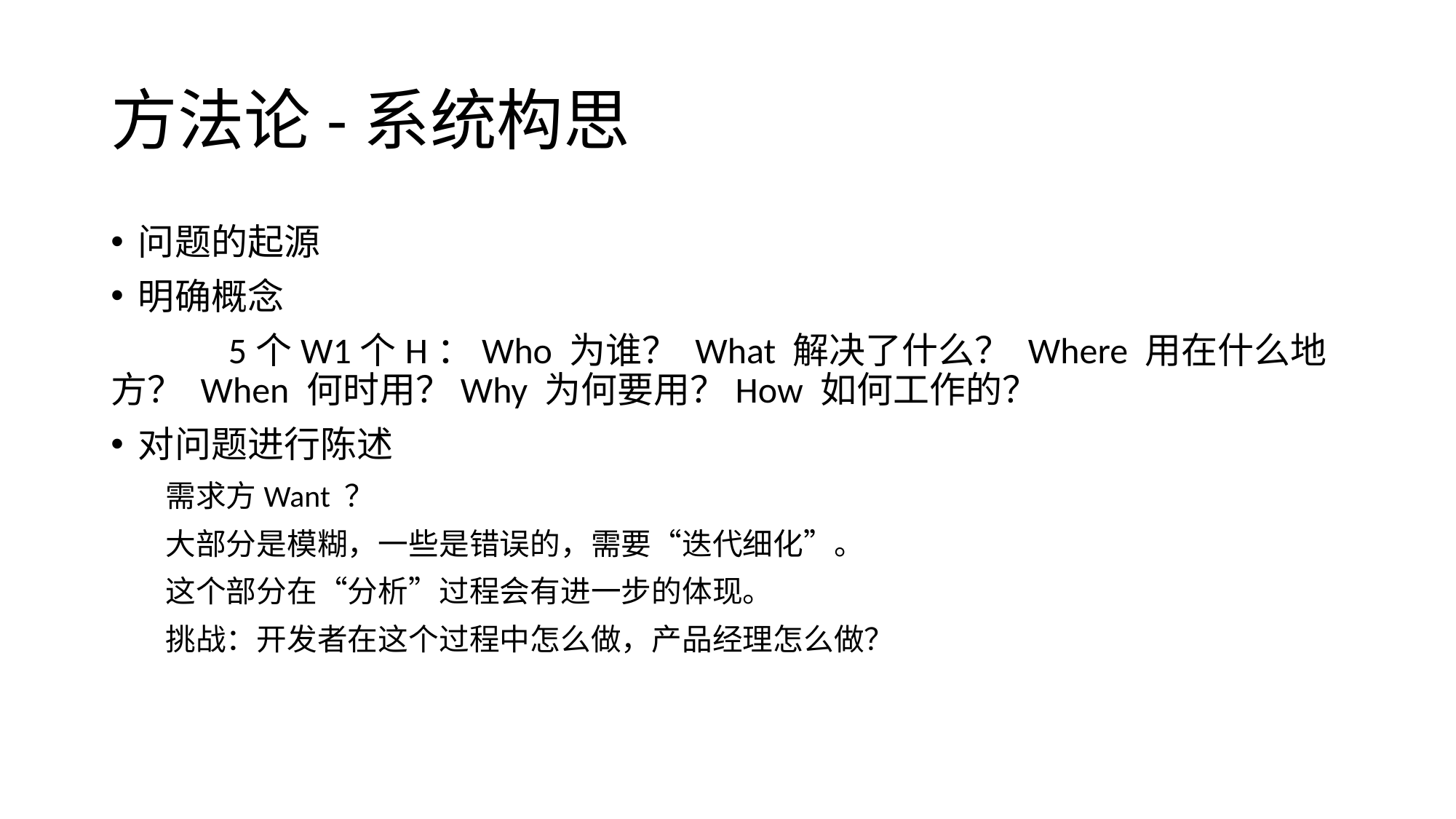

# 方法论-系统构思
问题的起源
明确概念
	 5个W1个H：Who 为谁？ What 解决了什么？ Where 用在什么地方？ When 何时用？Why 为何要用？How 如何工作的？
对问题进行陈述
需求方Want ？
大部分是模糊，一些是错误的，需要“迭代细化”。
这个部分在“分析”过程会有进一步的体现。
挑战：开发者在这个过程中怎么做，产品经理怎么做？